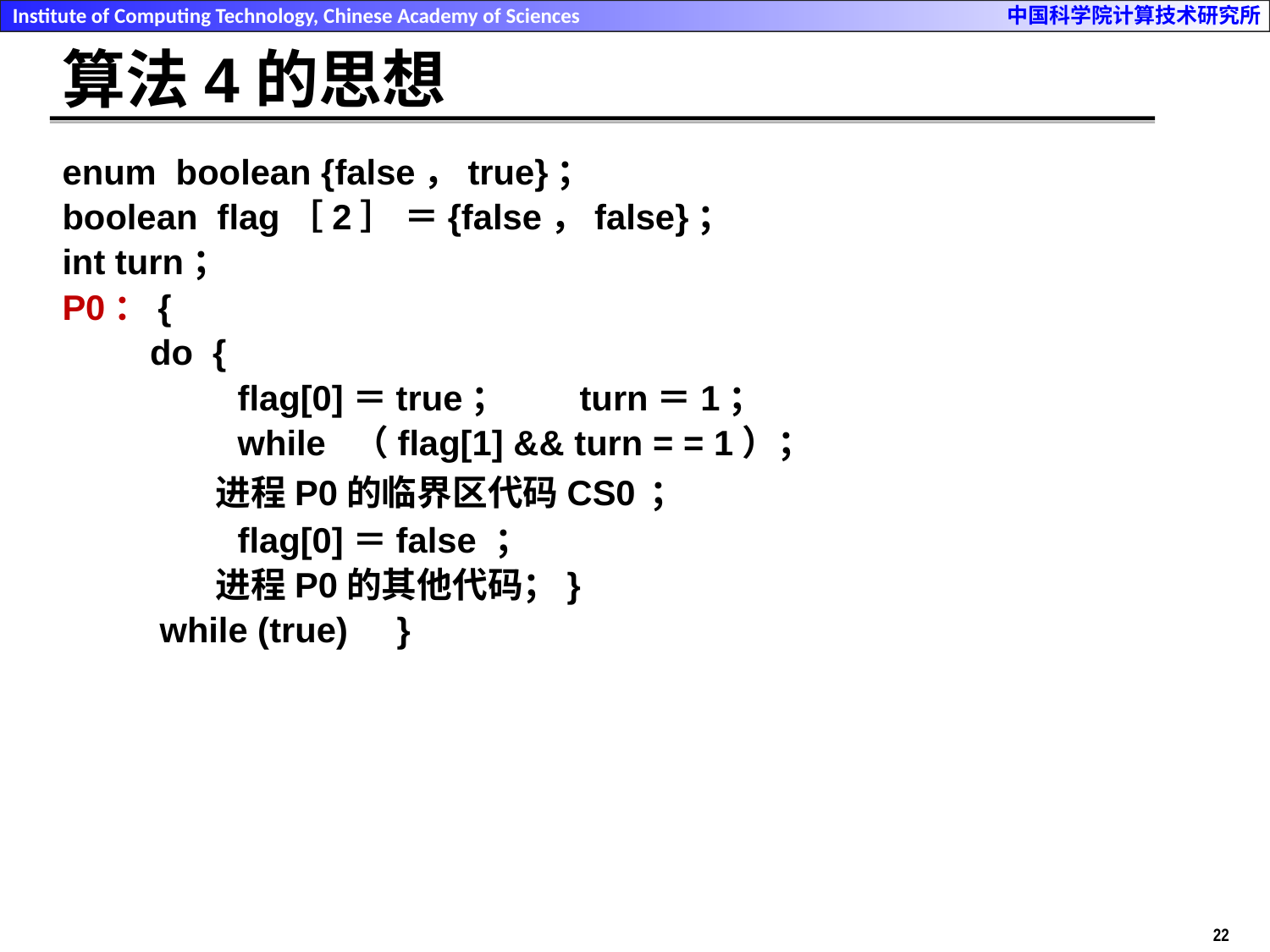

# 算法4的思想
enum  boolean {false，true}；
boolean  flag［2］ ＝{false，false}；
int turn；
P0：{
         do  {
                  flag[0]＝true；        turn＝1；
                  while  （flag[1] && turn = = 1）；
                  进程P0的临界区代码CS0 ；
                  flag[0]＝false ；
                  进程P0的其他代码；}
          while (true)     }